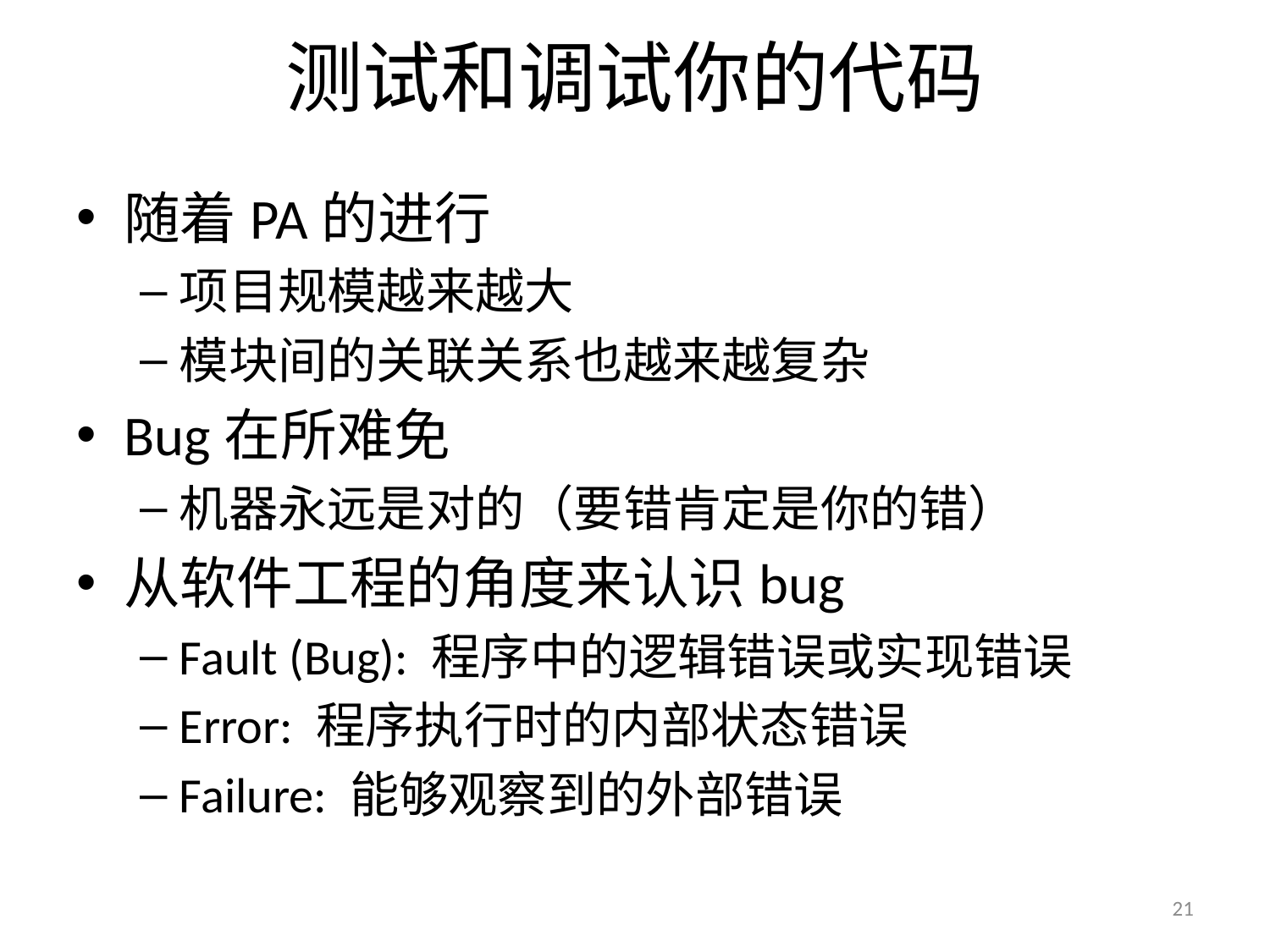

# 测试和调试你的代码
随着PA的进行
项目规模越来越大
模块间的关联关系也越来越复杂
Bug在所难免
机器永远是对的（要错肯定是你的错）
从软件工程的角度来认识bug
Fault (Bug): 程序中的逻辑错误或实现错误
Error: 程序执行时的内部状态错误
Failure: 能够观察到的外部错误
21